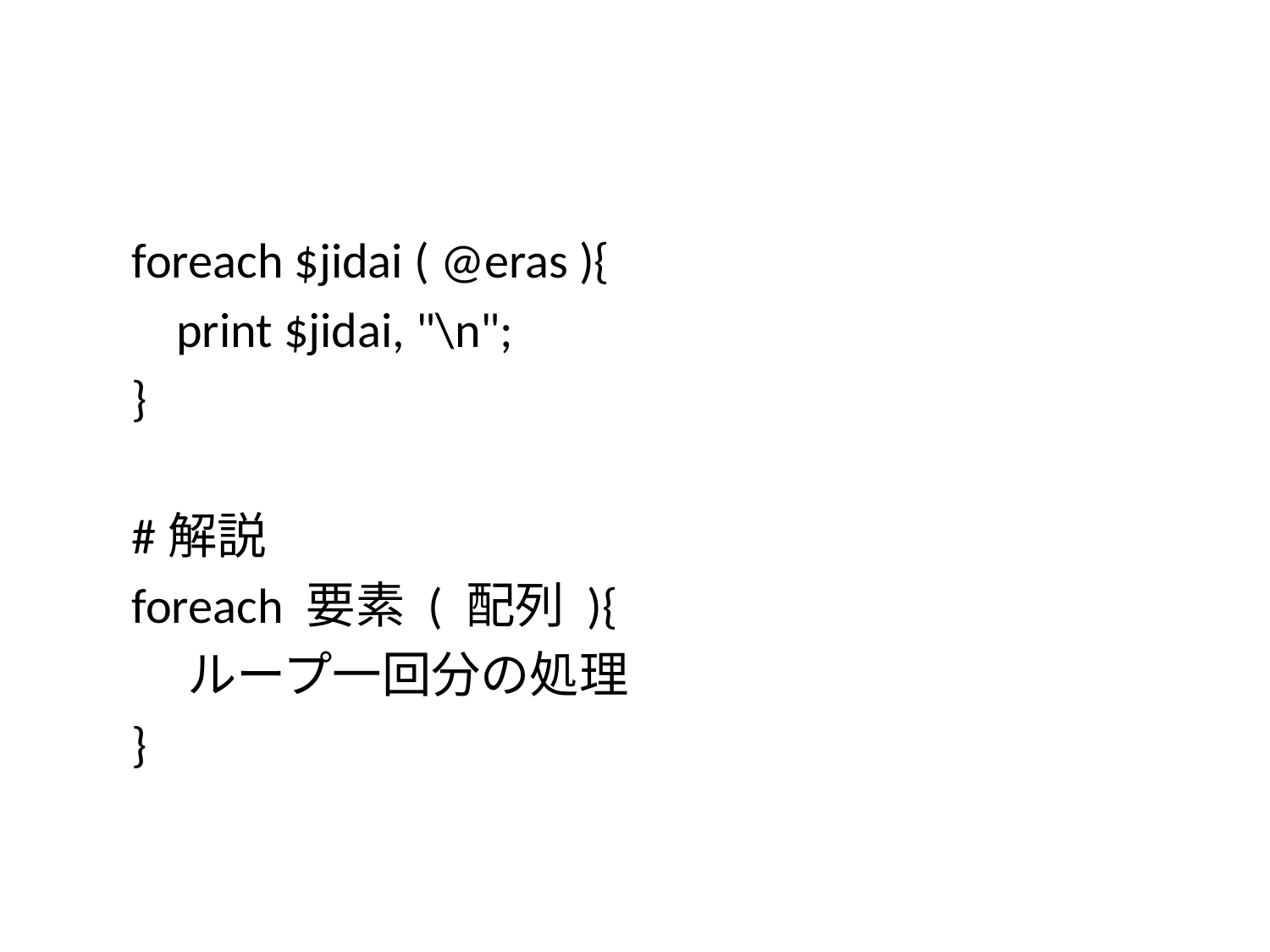

#
foreach $jidai ( @eras ){
    print $jidai, "\n";
}

#解説
foreach 要素 ( 配列 ){
    ループ一回分の処理
}